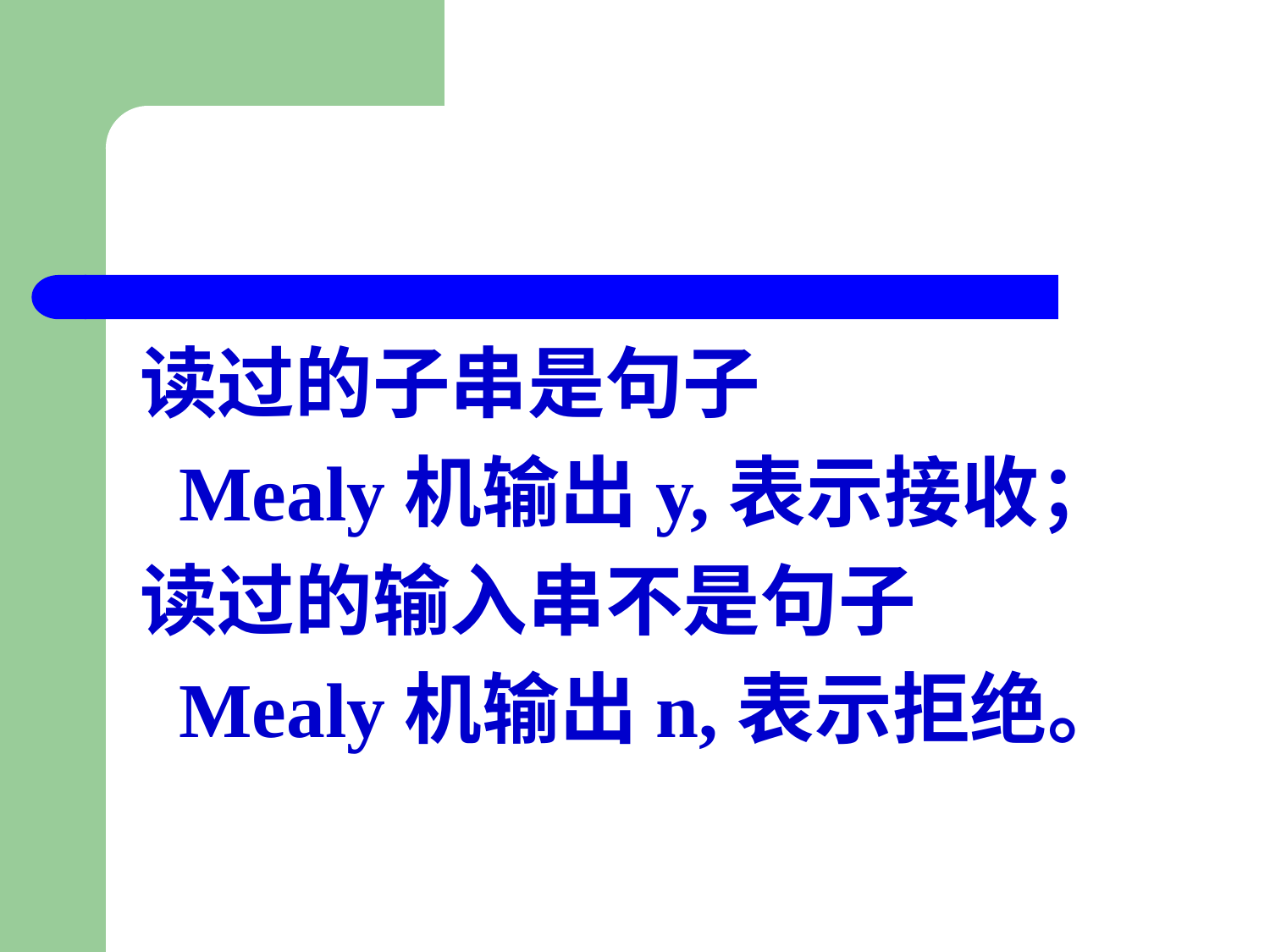

#
读过的子串是句子
  Mealy机输出y,表示接收；
读过的输入串不是句子
  Mealy机输出n,表示拒绝。